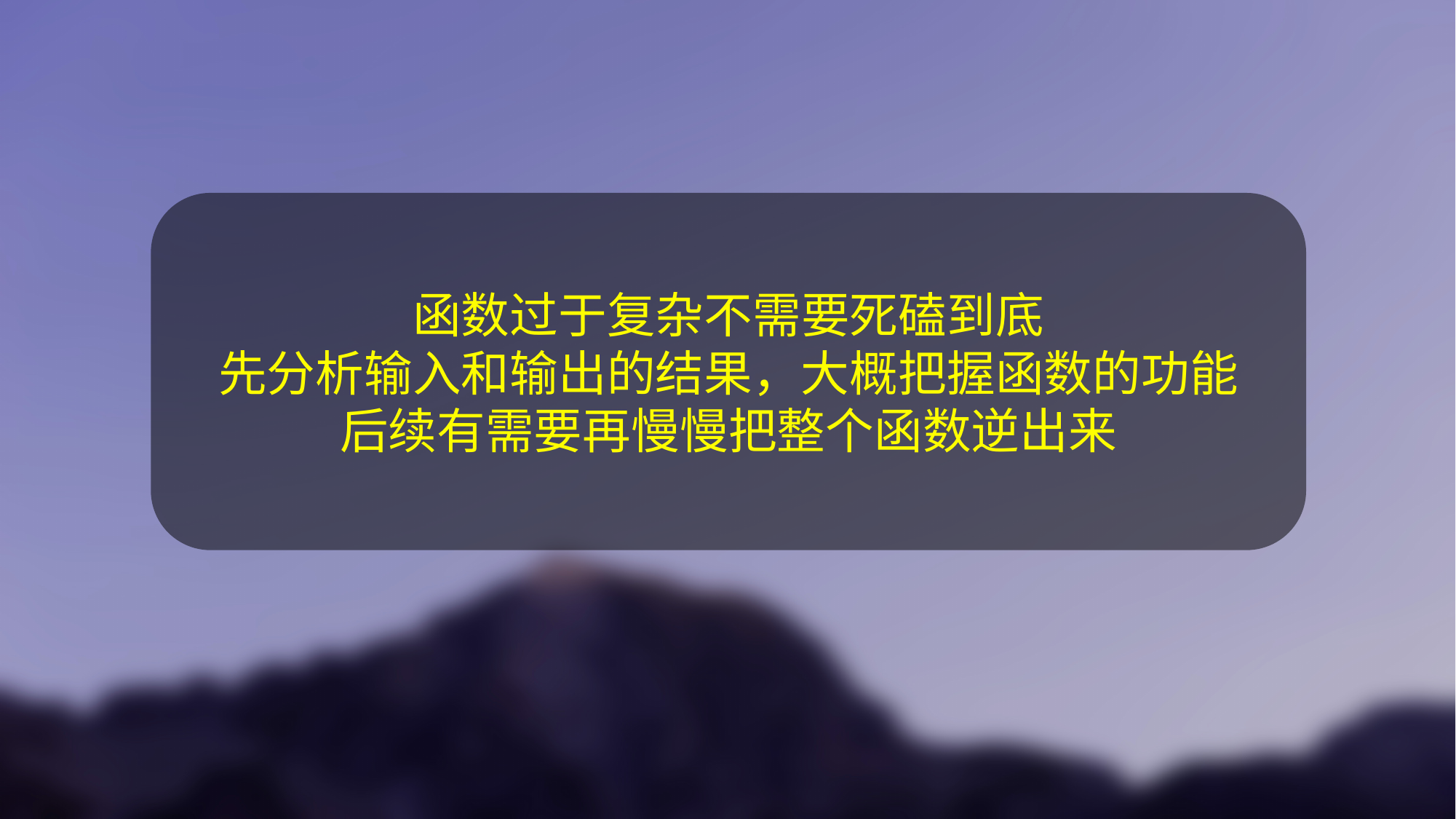

函数过于复杂不需要死磕到底
先分析输入和输出的结果，大概把握函数的功能
后续有需要再慢慢把整个函数逆出来